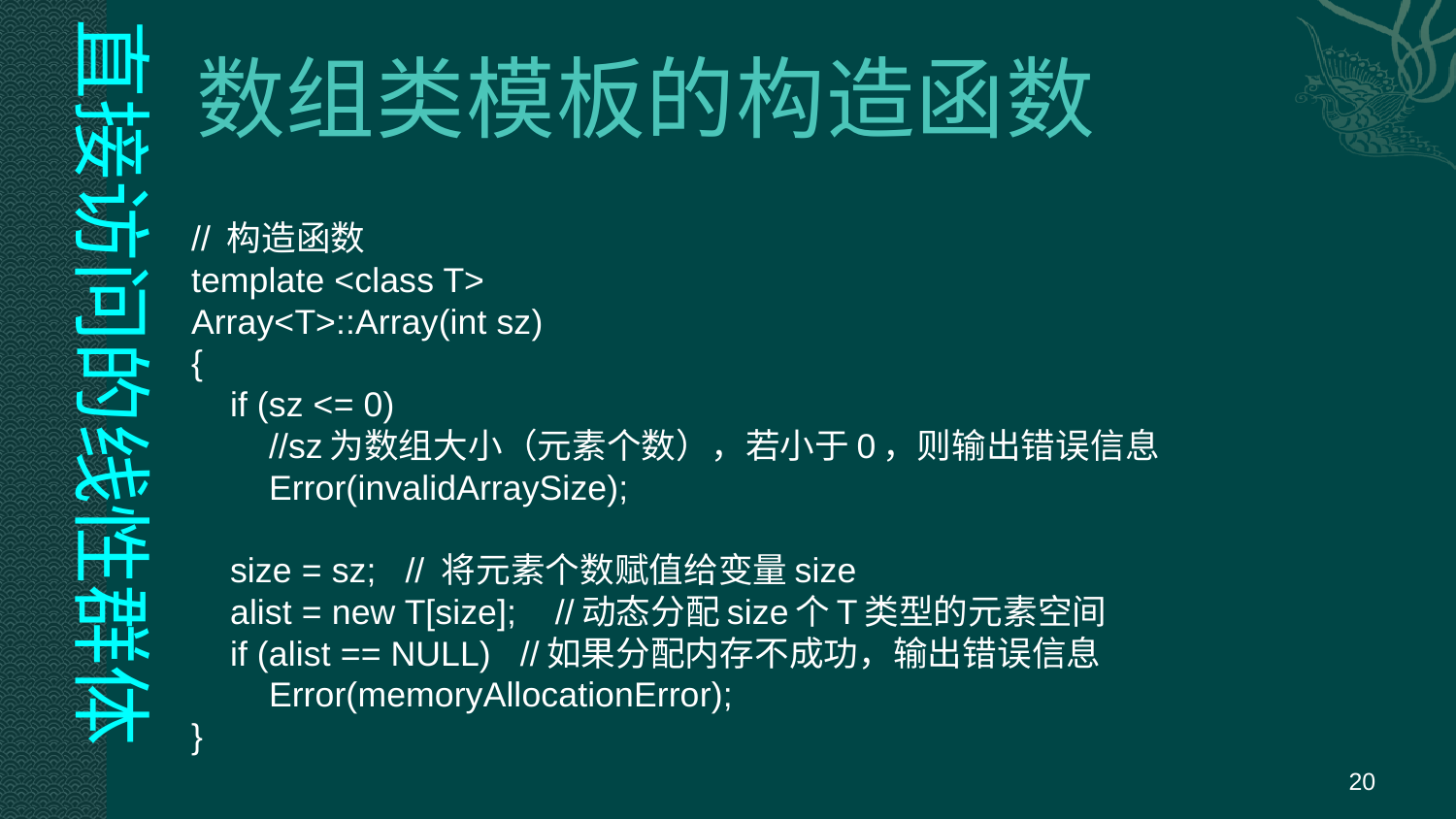

直接访问的线性群体
# 数组类模板的构造函数
// 构造函数
template <class T>
Array<T>::Array(int sz)
{
    if (sz <= 0)
        //sz为数组大小（元素个数），若小于0，则输出错误信息
        Error(invalidArraySize);

    size = sz;   // 将元素个数赋值给变量size
    alist = new T[size];    //动态分配size个T类型的元素空间
    if (alist == NULL)   //如果分配内存不成功，输出错误信息
        Error(memoryAllocationError);
}
20